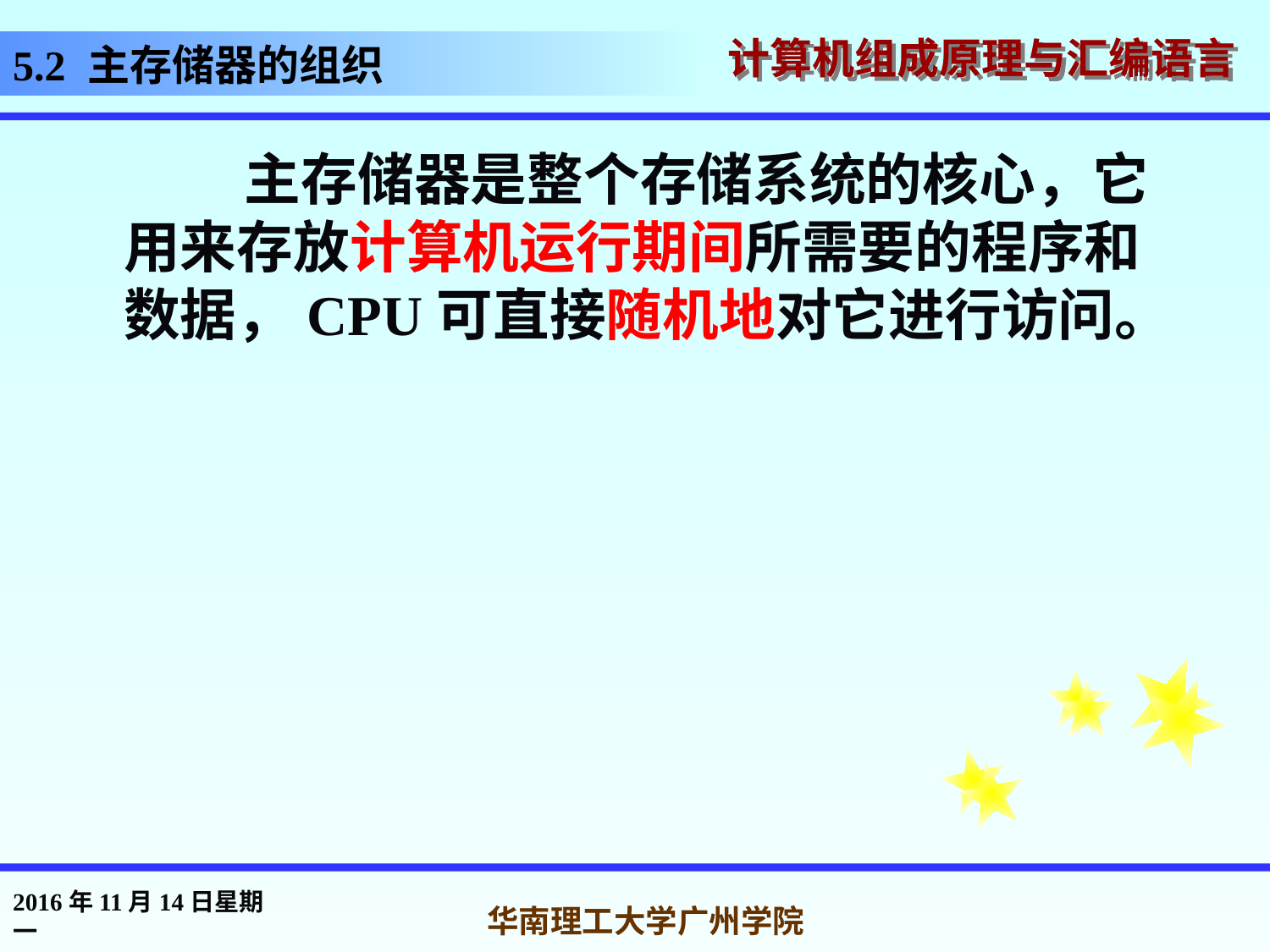

# 5.2 主存储器的组织
            主存储器是整个存储系统的核心，它用来存放计算机运行期间所需要的程序和数据，CPU可直接随机地对它进行访问。
2016年11月14日星期一
华南理工大学广州学院